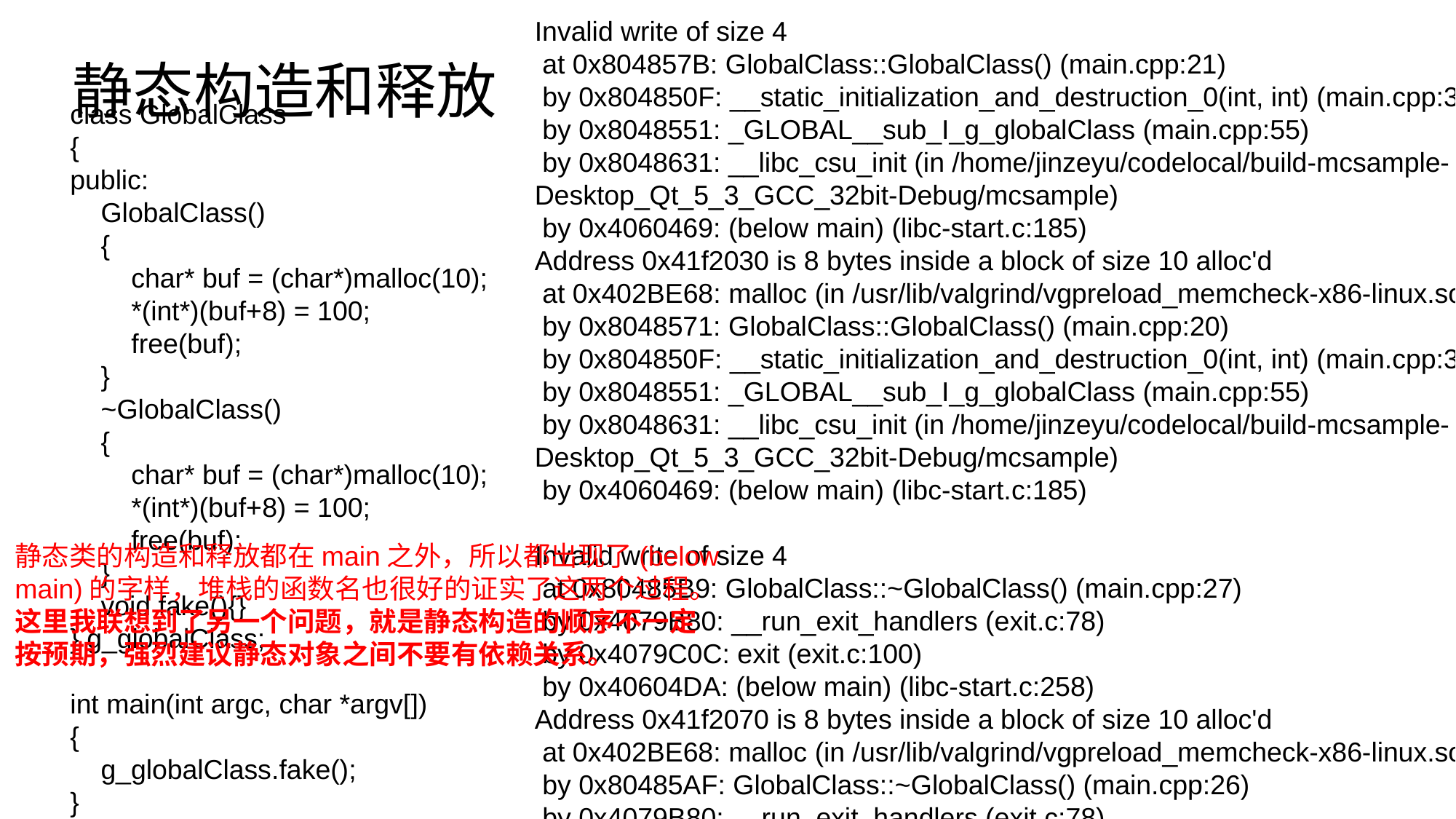

Invalid write of size 4
 at 0x804857B: GlobalClass::GlobalClass() (main.cpp:21)
 by 0x804850F: __static_initialization_and_destruction_0(int, int) (main.cpp:31)
 by 0x8048551: _GLOBAL__sub_I_g_globalClass (main.cpp:55)
 by 0x8048631: __libc_csu_init (in /home/jinzeyu/codelocal/build-mcsample-Desktop_Qt_5_3_GCC_32bit-Debug/mcsample)
 by 0x4060469: (below main) (libc-start.c:185)
Address 0x41f2030 is 8 bytes inside a block of size 10 alloc'd
 at 0x402BE68: malloc (in /usr/lib/valgrind/vgpreload_memcheck-x86-linux.so)
 by 0x8048571: GlobalClass::GlobalClass() (main.cpp:20)
 by 0x804850F: __static_initialization_and_destruction_0(int, int) (main.cpp:31)
 by 0x8048551: _GLOBAL__sub_I_g_globalClass (main.cpp:55)
 by 0x8048631: __libc_csu_init (in /home/jinzeyu/codelocal/build-mcsample-Desktop_Qt_5_3_GCC_32bit-Debug/mcsample)
 by 0x4060469: (below main) (libc-start.c:185)

Invalid write of size 4
 at 0x80485B9: GlobalClass::~GlobalClass() (main.cpp:27)
 by 0x4079B80: __run_exit_handlers (exit.c:78)
 by 0x4079C0C: exit (exit.c:100)
 by 0x40604DA: (below main) (libc-start.c:258)
Address 0x41f2070 is 8 bytes inside a block of size 10 alloc'd
 at 0x402BE68: malloc (in /usr/lib/valgrind/vgpreload_memcheck-x86-linux.so)
 by 0x80485AF: GlobalClass::~GlobalClass() (main.cpp:26)
 by 0x4079B80: __run_exit_handlers (exit.c:78)
 by 0x4079C0C: exit (exit.c:100)
 by 0x40604DA: (below main) (libc-start.c:258)
静态构造和释放
class GlobalClass
{
public:
    GlobalClass()
    {
        char* buf = (char*)malloc(10);
        *(int*)(buf+8) = 100;
        free(buf);
    }
    ~GlobalClass()
    {
        char* buf = (char*)malloc(10);
        *(int*)(buf+8) = 100;
        free(buf);
    }
    void fake(){}
} g_globalClass;

int main(int argc, char *argv[])
{
    g_globalClass.fake();
}
静态类的构造和释放都在main之外，所以都出现了(below main)的字样，堆栈的函数名也很好的证实了这两个过程。这里我联想到了另一个问题，就是静态构造的顺序不一定按预期，强烈建议静态对象之间不要有依赖关系。